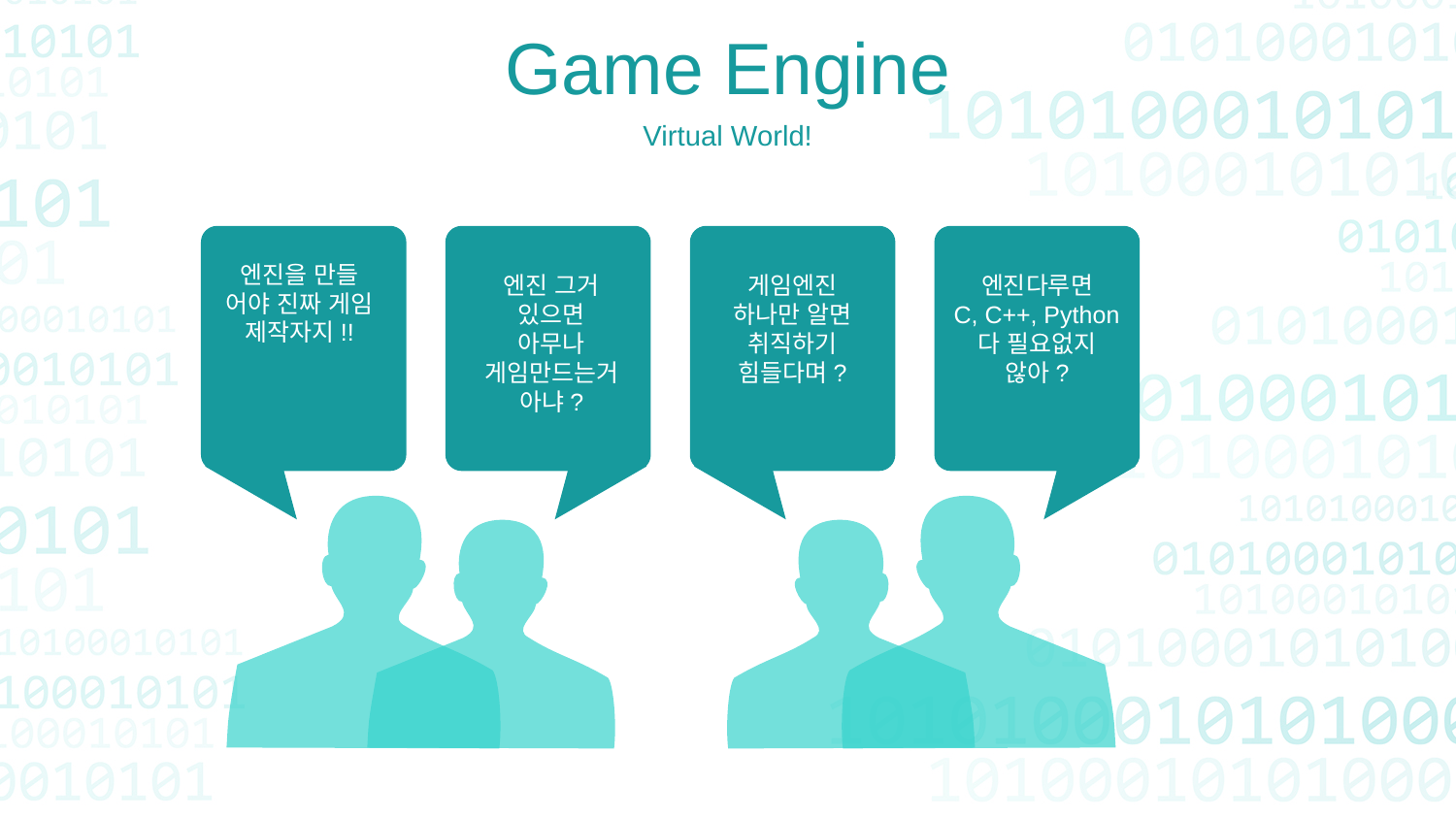

Game Engine
Virtual World!

엔진을 만들
어야 진짜 게임 제작자지!!
엔진 그거
있으면
아무나 게임만드는거 아냐?
게임엔진
하나만 알면
취직하기
힘들다며?
엔진다루면
C, C++, Python
다 필요없지
않아?